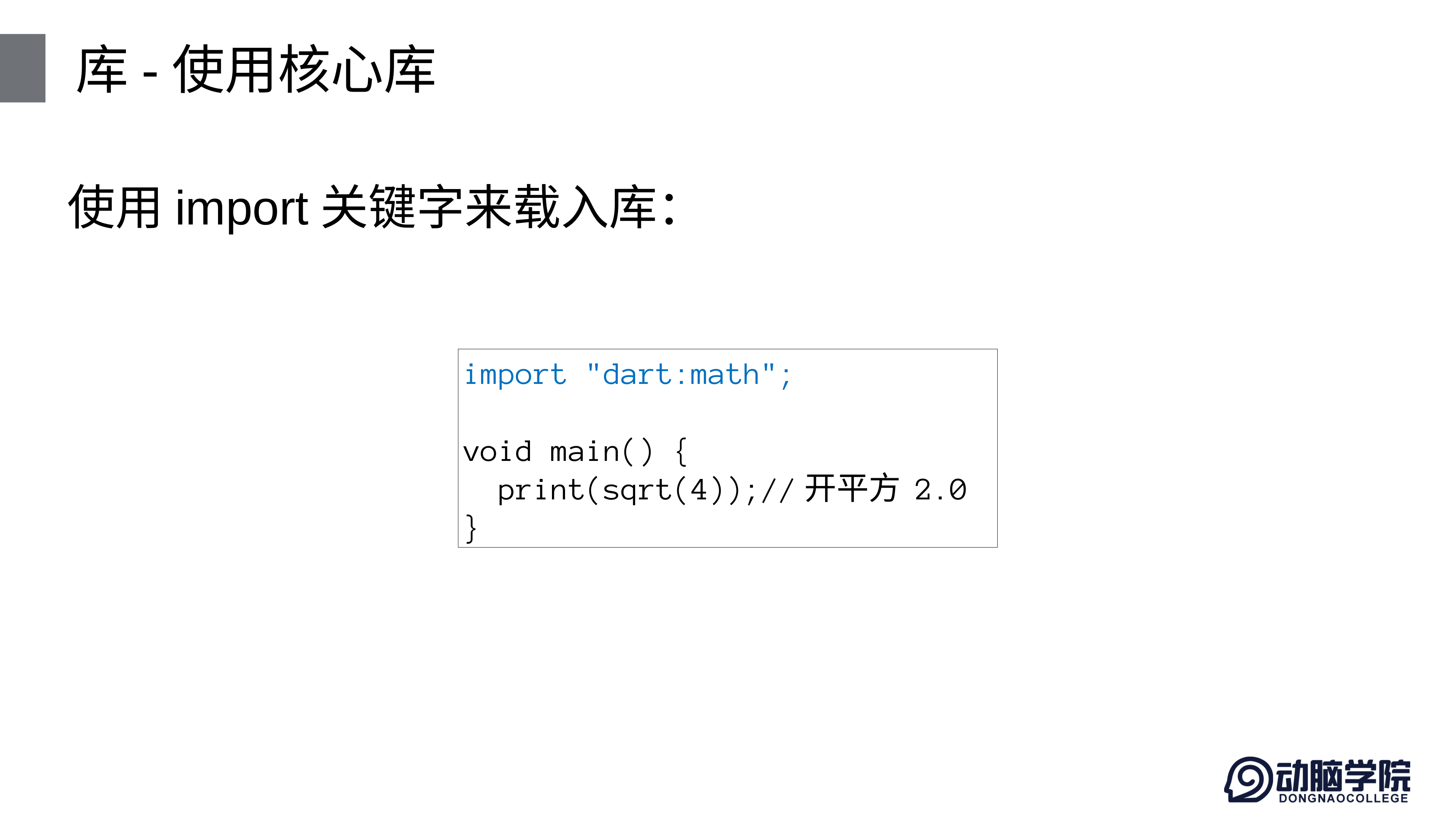

# 库-使用核心库
使用import关键字来载入库：
import "dart:math";

void main() {
  print(sqrt(4));//开平方 2.0
}